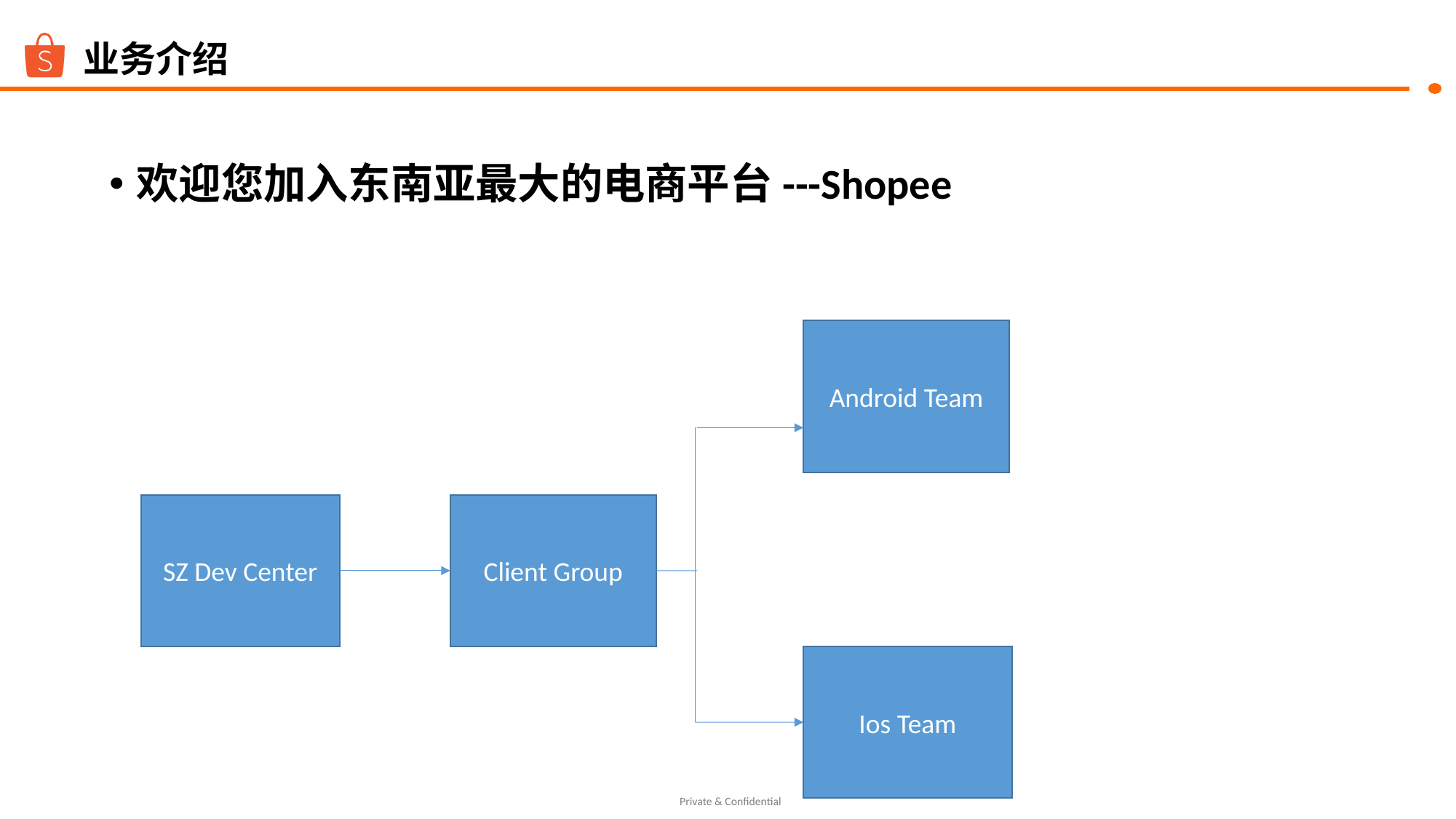

# 业务介绍
欢迎您加入东南亚最大的电商平台---Shopee

Android Team
SZ Dev Center
Client Group
Ios Team